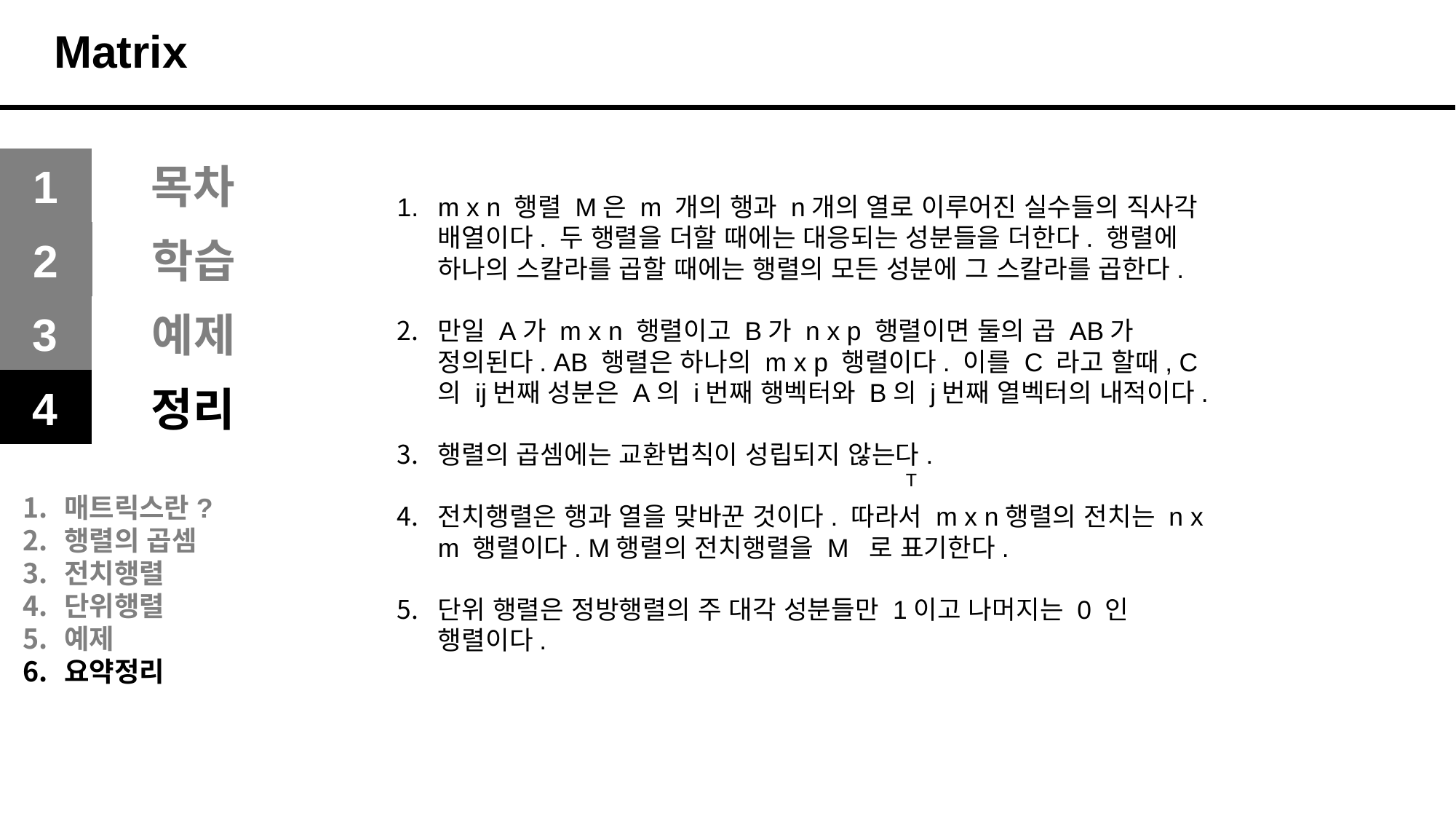

Matrix
1
목차
m x n 행렬 M은 m 개의 행과 n개의 열로 이루어진 실수들의 직사각 배열이다. 두 행렬을 더할 때에는 대응되는 성분들을 더한다. 행렬에 하나의 스칼라를 곱할 때에는 행렬의 모든 성분에 그 스칼라를 곱한다.

만일 A가 m x n 행렬이고 B가 n x p 행렬이면 둘의 곱 AB가 정의된다. AB 행렬은 하나의 m x p 행렬이다. 이를 C 라고 할때, C의 ij번째 성분은 A의 i번째 행벡터와 B의 j번째 열벡터의 내적이다.

행렬의 곱셈에는 교환법칙이 성립되지 않는다.

전치행렬은 행과 열을 맞바꾼 것이다. 따라서 m x n행렬의 전치는 n x m 행렬이다. M행렬의 전치행렬을 M  로 표기한다.

단위 행렬은 정방행렬의 주 대각 성분들만 1이고 나머지는 0 인 행렬이다.
2
학습
3
예제
4
정리
T
매트릭스란?
행렬의 곱셈
전치행렬
단위행렬
예제
요약정리